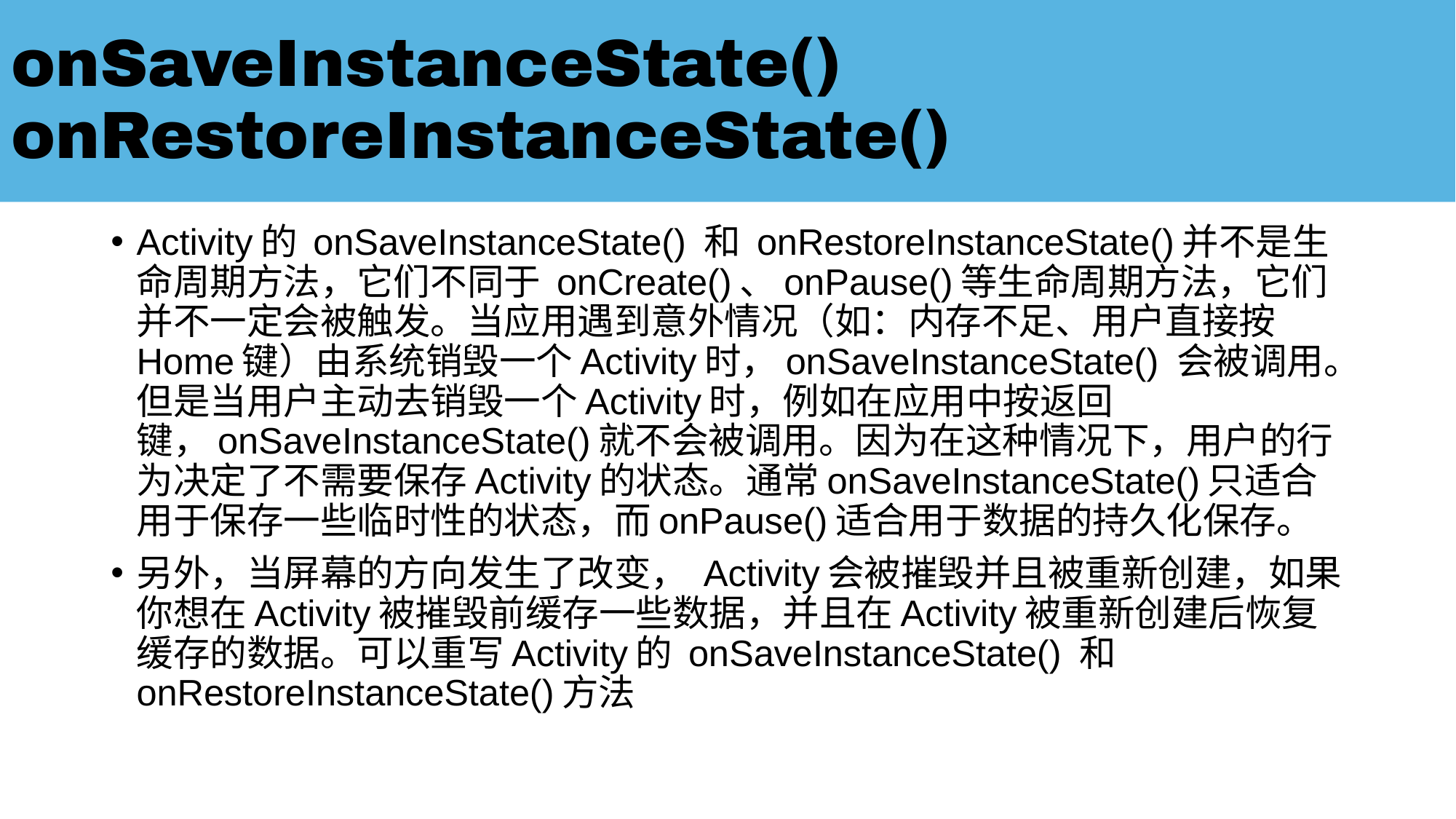

# onSaveInstanceState() onRestoreInstanceState()
Activity的 onSaveInstanceState() 和 onRestoreInstanceState()并不是生命周期方法，它们不同于 onCreate()、onPause()等生命周期方法，它们并不一定会被触发。当应用遇到意外情况（如：内存不足、用户直接按Home键）由系统销毁一个Activity时，onSaveInstanceState() 会被调用。但是当用户主动去销毁一个Activity时，例如在应用中按返回键，onSaveInstanceState()就不会被调用。因为在这种情况下，用户的行为决定了不需要保存Activity的状态。通常onSaveInstanceState()只适合用于保存一些临时性的状态，而onPause()适合用于数据的持久化保存。
另外，当屏幕的方向发生了改变， Activity会被摧毁并且被重新创建，如果你想在Activity被摧毁前缓存一些数据，并且在Activity被重新创建后恢复缓存的数据。可以重写Activity的 onSaveInstanceState() 和 onRestoreInstanceState()方法